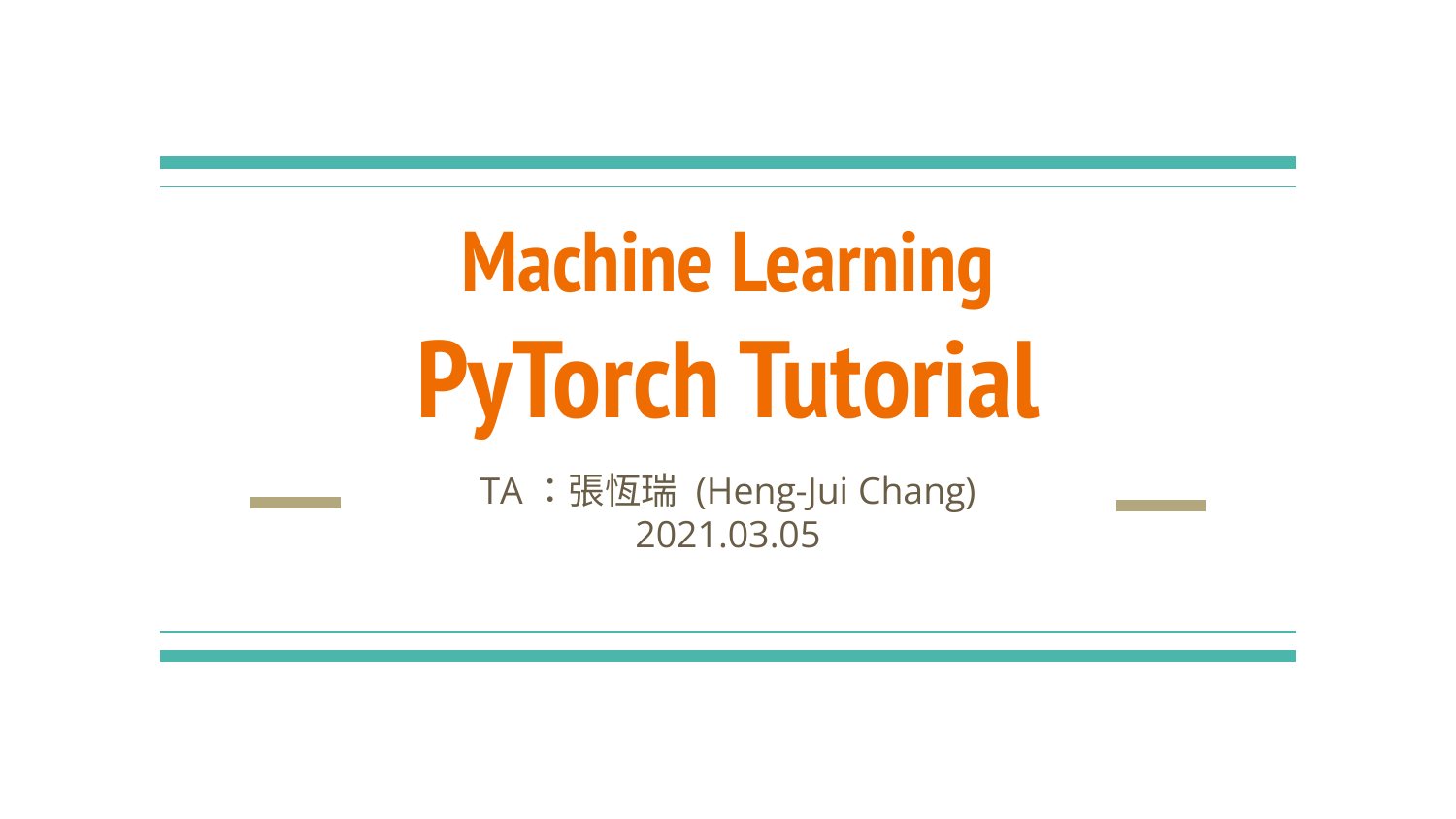

# Machine Learning
PyTorch Tutorial
TA：張恆瑞 (Heng-Jui Chang)
2021.03.05